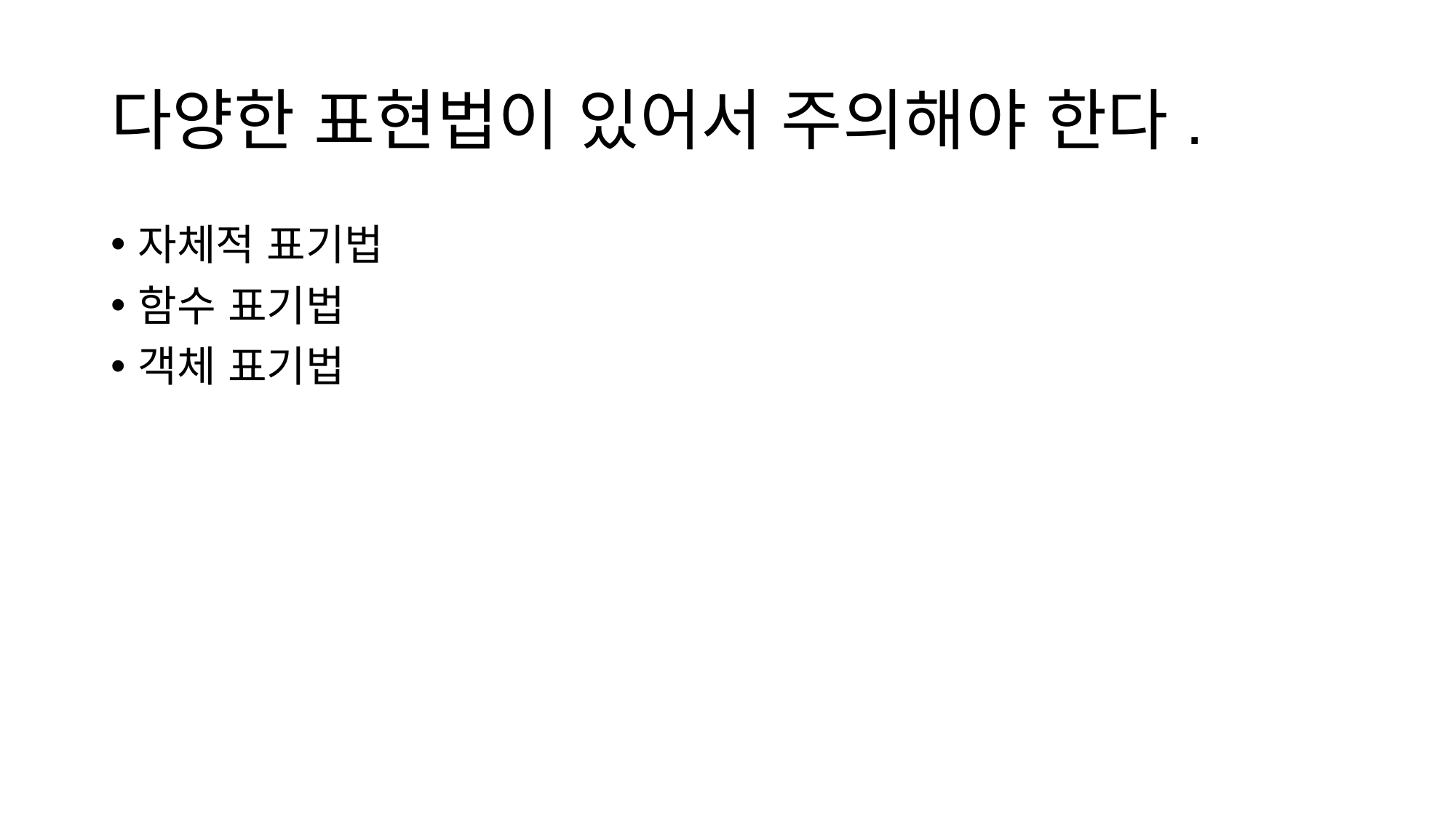

# 다양한 표현법이 있어서 주의해야 한다.
자체적 표기법
함수 표기법
객체 표기법